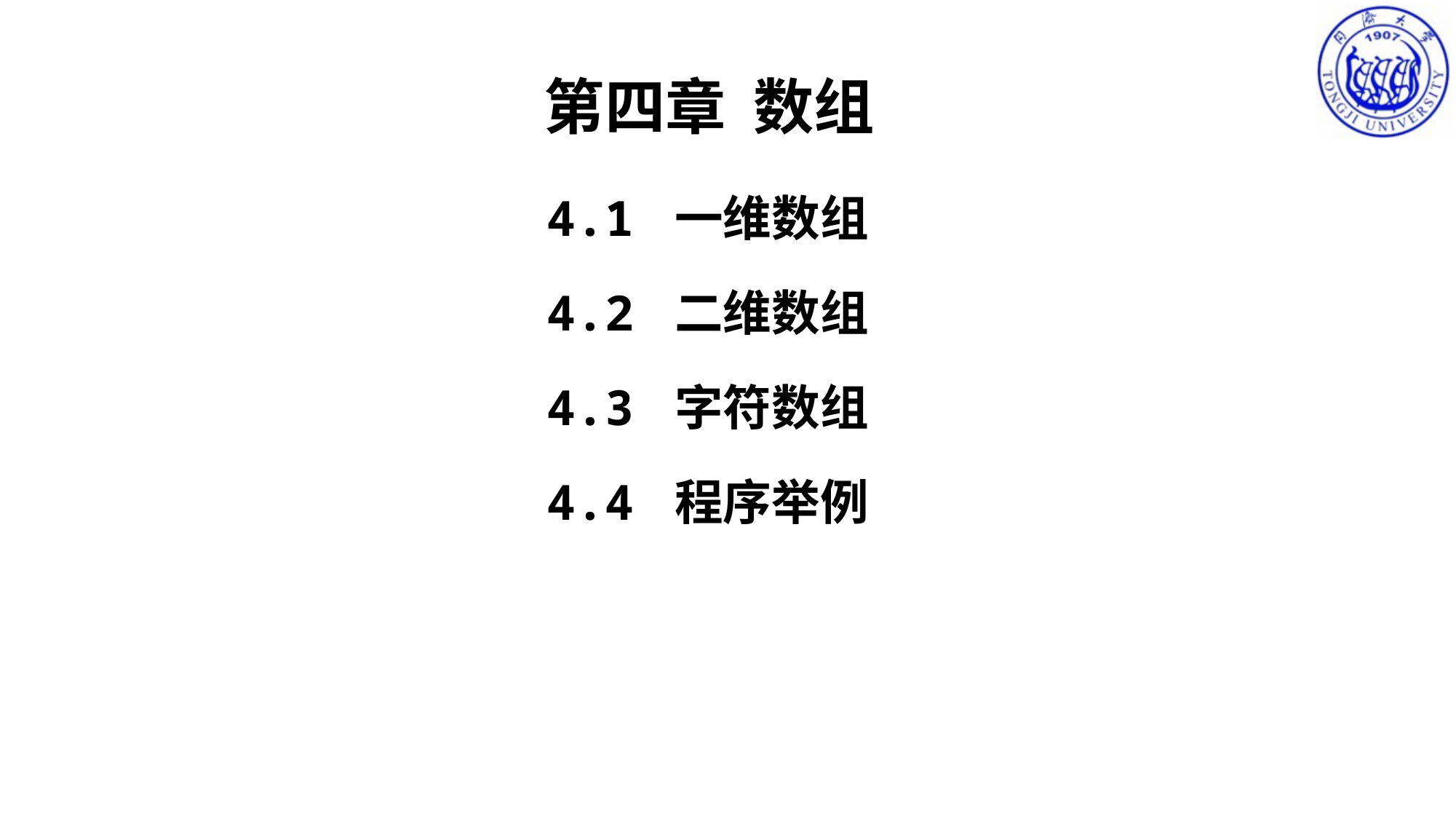

# 第四章  数组
4.1 一维数组
4.2 二维数组
4.3 字符数组
4.4 程序举例